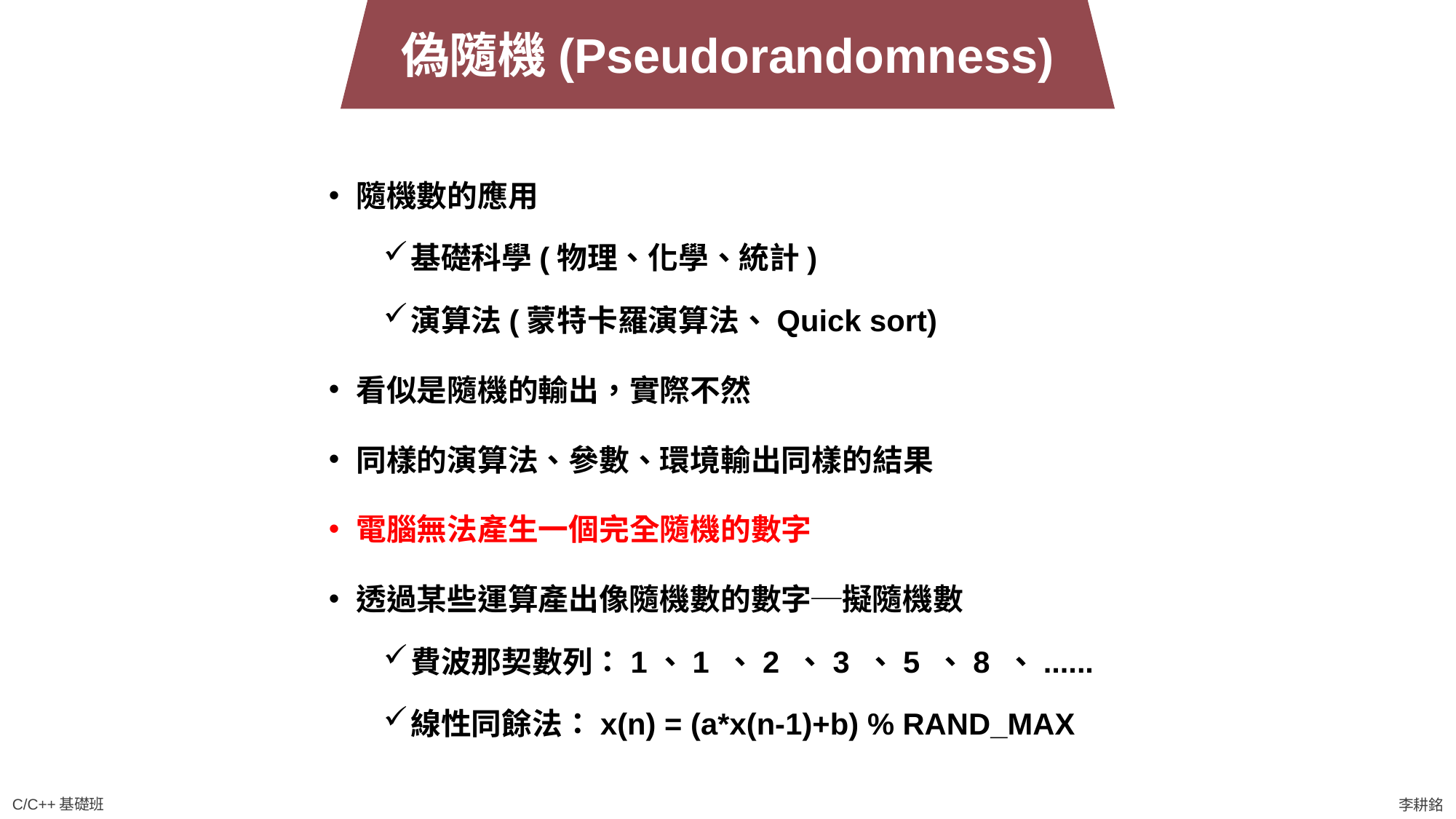

偽隨機(Pseudorandomness)
隨機數的應用
基礎科學(物理、化學、統計)
演算法(蒙特卡羅演算法、Quick sort)
看似是隨機的輸出，實際不然
同樣的演算法、參數、環境輸出同樣的結果
電腦無法產生一個完全隨機的數字
透過某些運算產出像隨機數的數字─擬隨機數
費波那契數列：1、1 、2 、3 、5 、8 、......
線性同餘法：x(n) = (a*x(n-1)+b) % RAND_MAX
C/C++基礎班
李耕銘